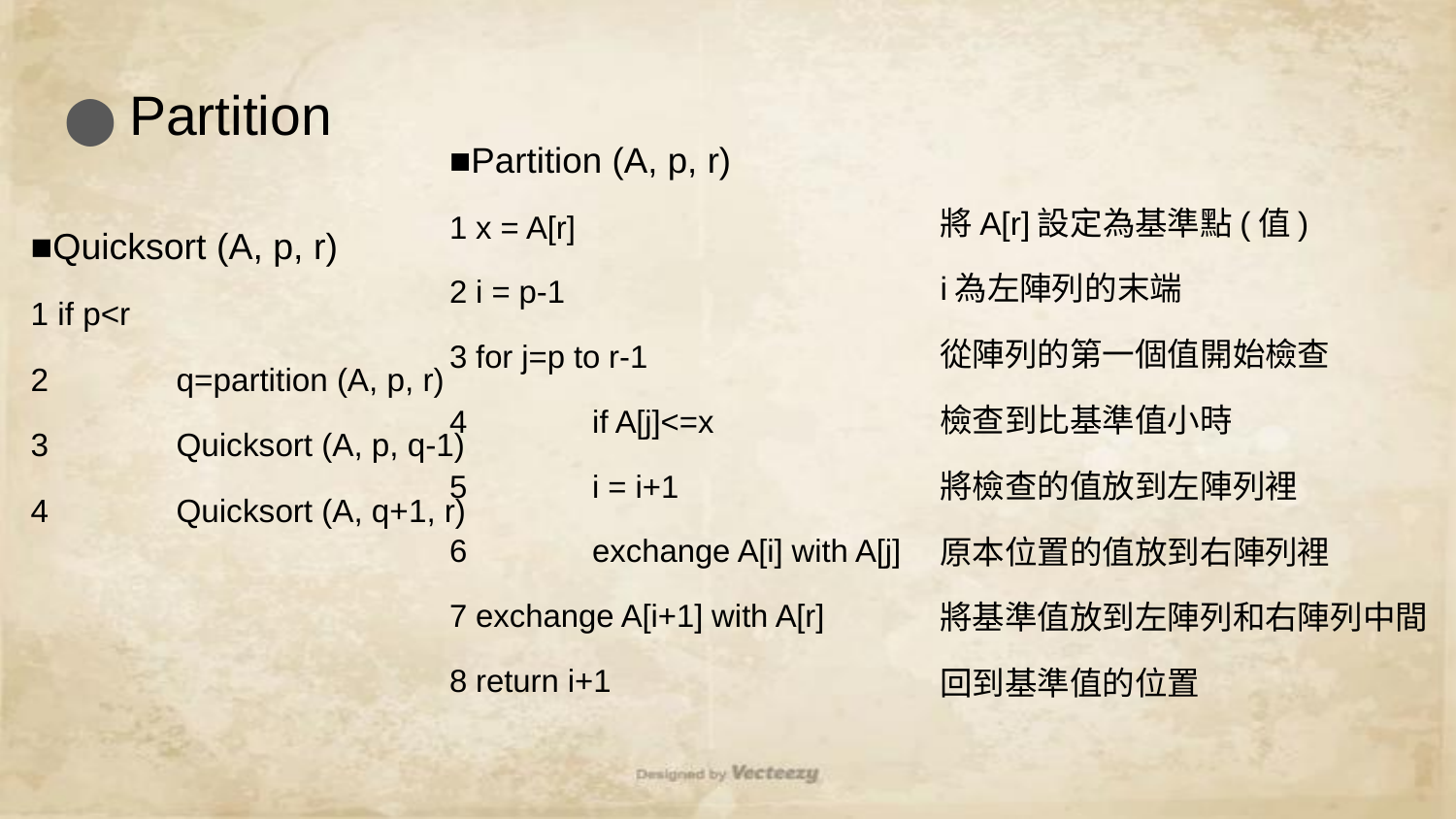

# ⬤ Partition
■Partition (A, p, r)
1 x = A[r]
2 i = p-1
3 for j=p to r-1
4	if A[j]<=x
5		i = i+1
6		exchange A[i] with A[j]
7 exchange A[i+1] with A[r]
8 return i+1

將A[r]設定為基準點(值)
i為左陣列的末端
從陣列的第一個值開始檢查
檢查到比基準值小時
將檢查的值放到左陣列裡
原本位置的值放到右陣列裡
將基準值放到左陣列和右陣列中間
回到基準值的位置
■Quicksort (A, p, r)
1 if p<r
2	q=partition (A, p, r)
3	Quicksort (A, p, q-1)
4	Quicksort (A, q+1, r)